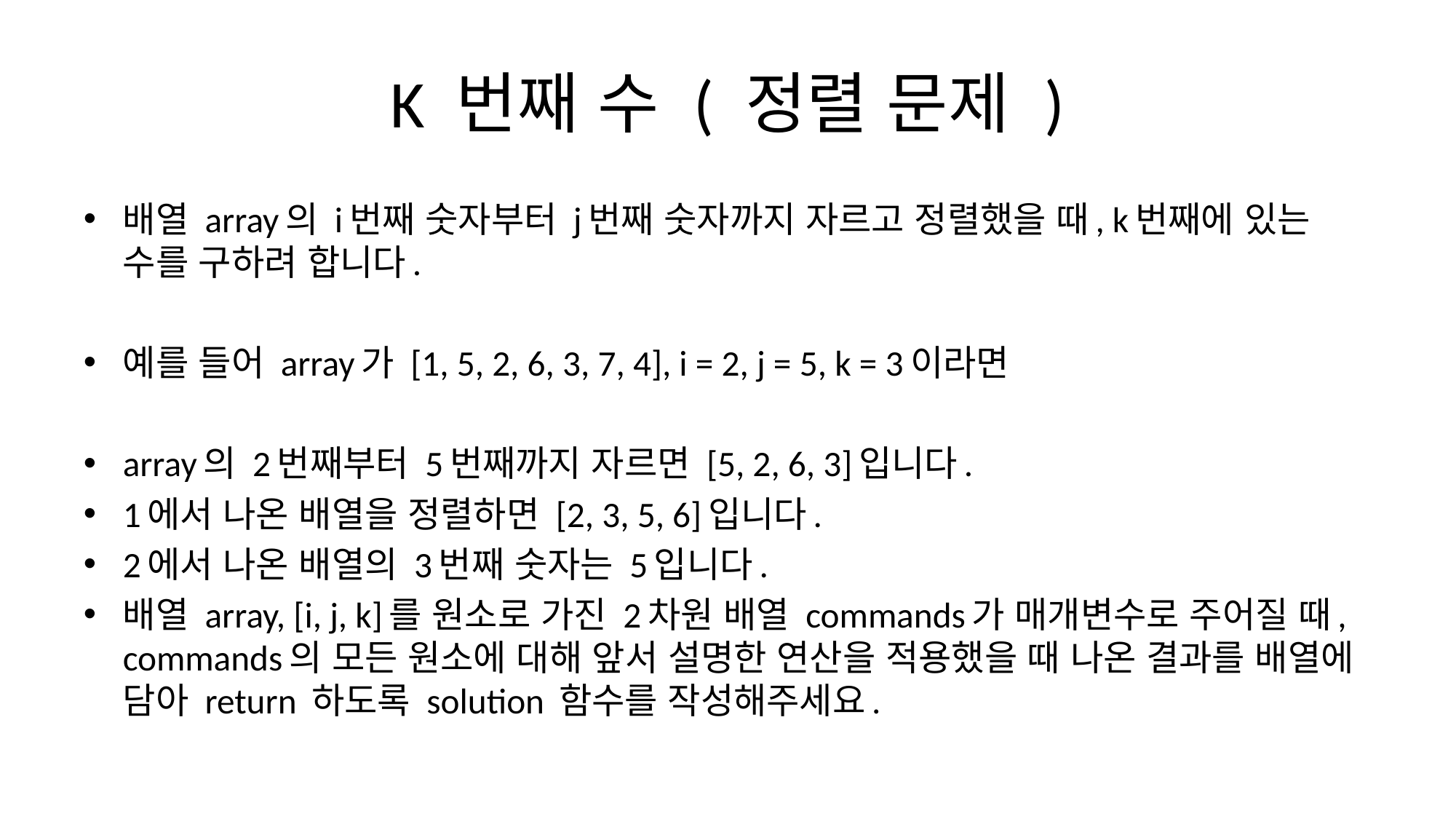

# K 번째 수 ( 정렬 문제 )
배열 array의 i번째 숫자부터 j번째 숫자까지 자르고 정렬했을 때, k번째에 있는 수를 구하려 합니다.

예를 들어 array가 [1, 5, 2, 6, 3, 7, 4], i = 2, j = 5, k = 3이라면

array의 2번째부터 5번째까지 자르면 [5, 2, 6, 3]입니다.
1에서 나온 배열을 정렬하면 [2, 3, 5, 6]입니다.
2에서 나온 배열의 3번째 숫자는 5입니다.
배열 array, [i, j, k]를 원소로 가진 2차원 배열 commands가 매개변수로 주어질 때, commands의 모든 원소에 대해 앞서 설명한 연산을 적용했을 때 나온 결과를 배열에 담아 return 하도록 solution 함수를 작성해주세요.